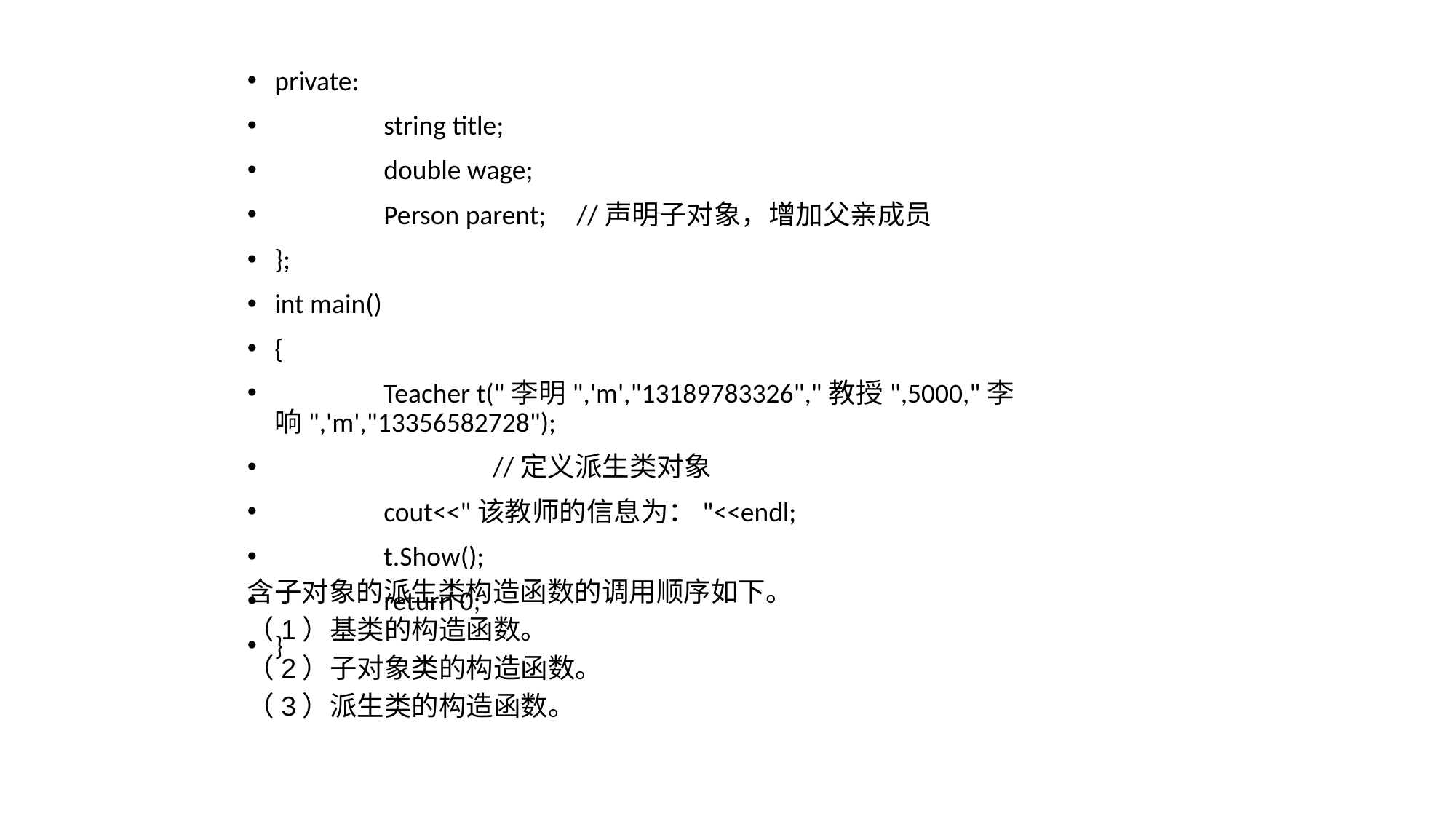

private:
	string title;
	double wage;
	Person parent;     //声明子对象，增加父亲成员
};
int main()
{
	Teacher t("李明",'m',"13189783326","教授",5000,"李响",'m',"13356582728");
  		//定义派生类对象
	cout<<"该教师的信息为："<<endl;
	t.Show();
	return 0;
}

含子对象的派生类构造函数的调用顺序如下。
（1）基类的构造函数。
（2）子对象类的构造函数。
（3）派生类的构造函数。